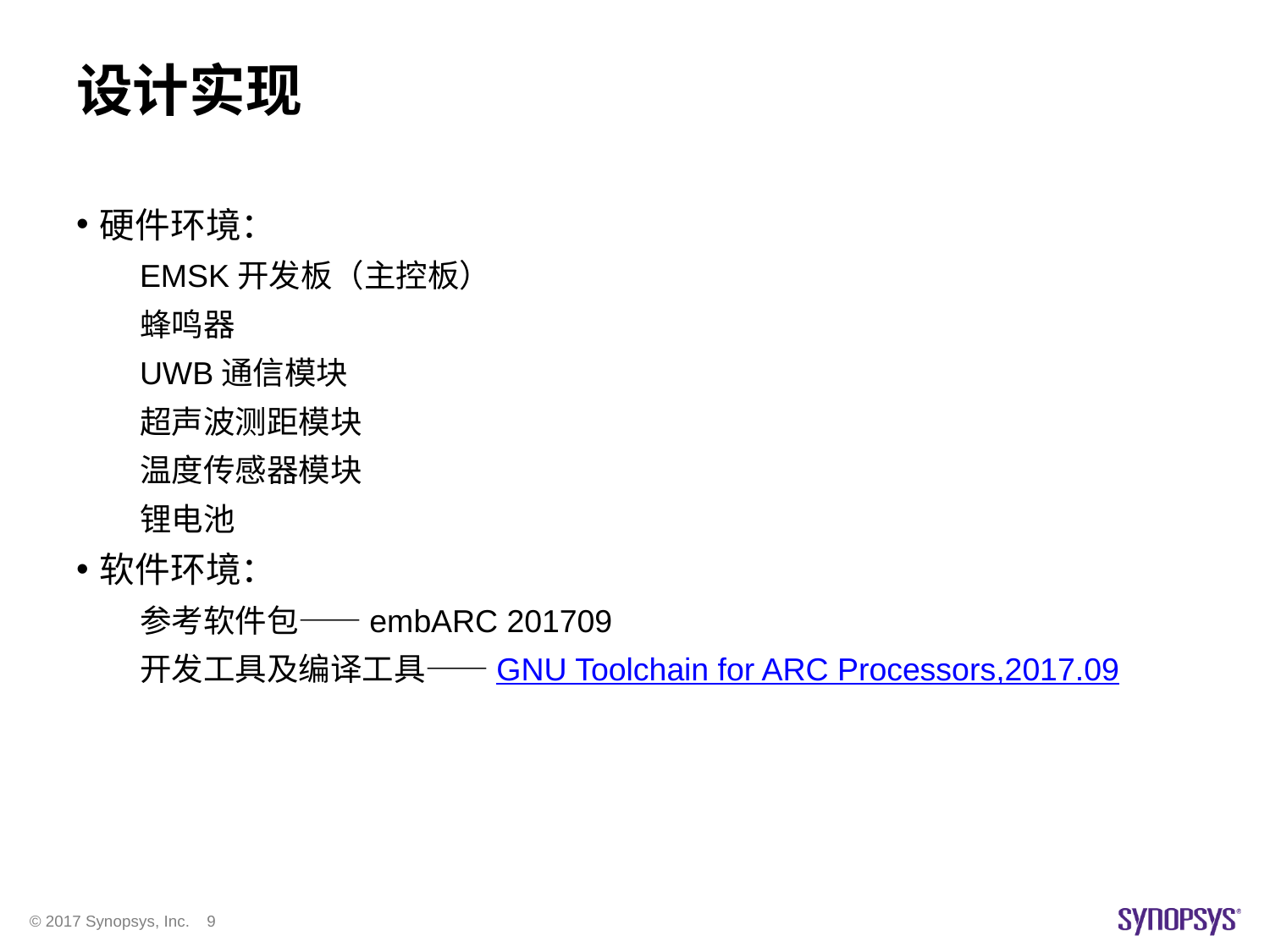

# 设计实现
硬件环境：
EMSK开发板（主控板）
蜂鸣器
UWB通信模块
超声波测距模块
温度传感器模块
锂电池
软件环境：
参考软件包——embARC 201709
开发工具及编译工具——GNU Toolchain for ARC Processors,2017.09